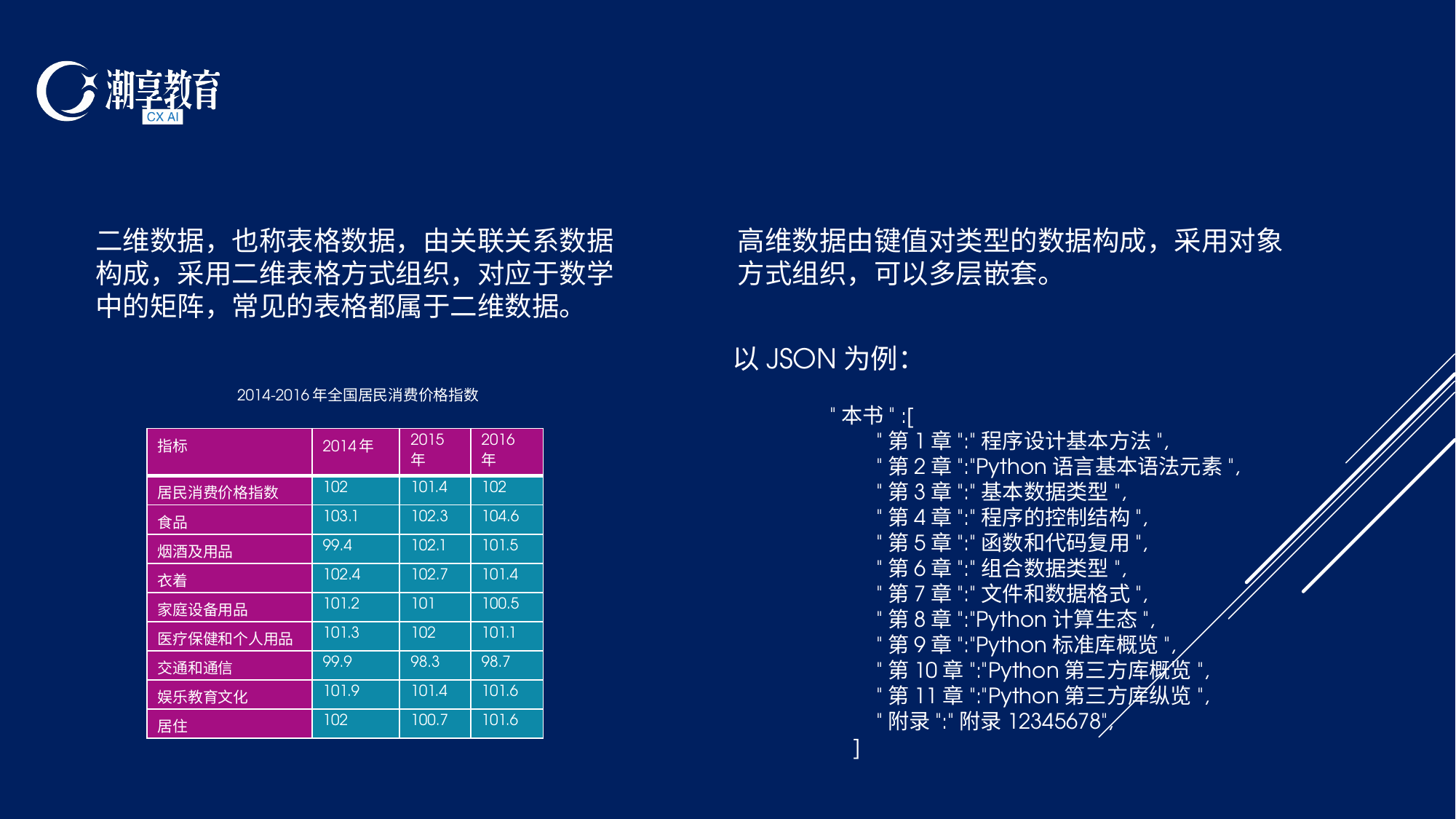

二维数据，也称表格数据，由关联关系数据构成，采用二维表格方式组织，对应于数学中的矩阵，常见的表格都属于二维数据。
高维数据由键值对类型的数据构成，采用对象方式组织，可以多层嵌套。
以JSON为例：
2014-2016年全国居民消费价格指数
"本书" :[
        "第1章":"程序设计基本方法",
        "第2章":"Python语言基本语法元素",
        "第3章":"基本数据类型",
        "第4章":"程序的控制结构",
        "第5章":"函数和代码复用",
        "第6章":"组合数据类型",
        "第7章":"文件和数据格式",
        "第8章":"Python计算生态",
        "第9章":"Python标准库概览",
        "第10章":"Python第三方库概览",
        "第11章":"Python第三方库纵览",
        "附录":"附录12345678",
    ]
| 指标 | 2014年 | 2015年 | 2016年 |
| --- | --- | --- | --- |
| 居民消费价格指数 | 102 | 101.4 | 102 |
| 食品 | 103.1 | 102.3 | 104.6 |
| 烟酒及用品 | 99.4 | 102.1 | 101.5 |
| 衣着 | 102.4 | 102.7 | 101.4 |
| 家庭设备用品 | 101.2 | 101 | 100.5 |
| 医疗保健和个人用品 | 101.3 | 102 | 101.1 |
| 交通和通信 | 99.9 | 98.3 | 98.7 |
| 娱乐教育文化 | 101.9 | 101.4 | 101.6 |
| 居住 | 102 | 100.7 | 101.6 |